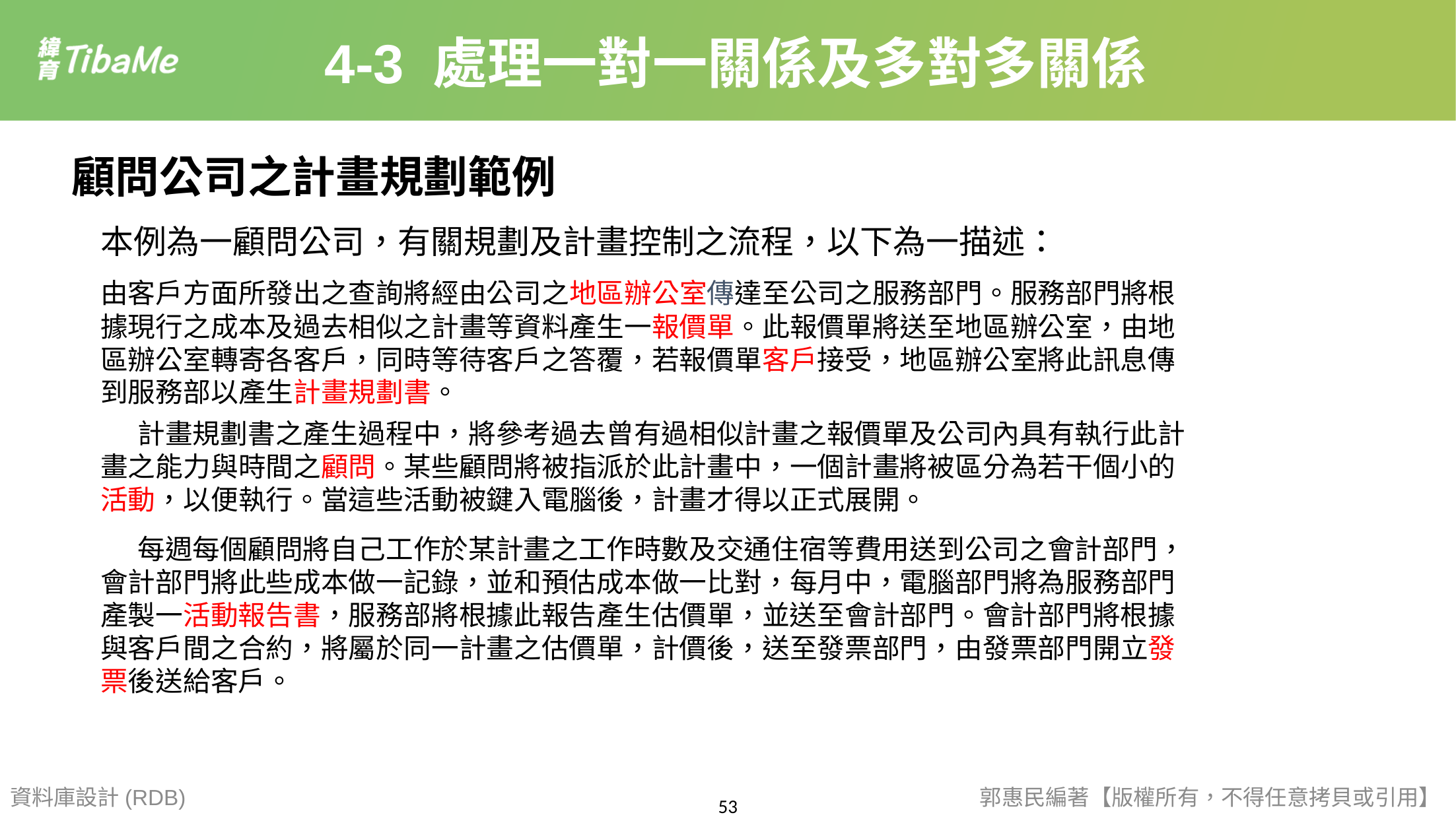

4-3 處理一對一關係及多對多關係

顧問公司之計畫規劃範例
本例為一顧問公司，有關規劃及計畫控制之流程，以下為一描述：
由客戶方面所發出之查詢將經由公司之地區辦公室傳達至公司之服務部門。服務部門將根據現行之成本及過去相似之計畫等資料產生一報價單。此報價單將送至地區辦公室，由地區辦公室轉寄各客戶，同時等待客戶之答覆，若報價單客戶接受，地區辦公室將此訊息傳到服務部以產生計畫規劃書。
     計畫規劃書之產生過程中，將參考過去曾有過相似計畫之報價單及公司內具有執行此計畫之能力與時間之顧問。某些顧問將被指派於此計畫中，一個計畫將被區分為若干個小的活動，以便執行。當這些活動被鍵入電腦後，計畫才得以正式展開。
     每週每個顧問將自己工作於某計畫之工作時數及交通住宿等費用送到公司之會計部門，會計部門將此些成本做一記錄，並和預估成本做一比對，每月中，電腦部門將為服務部門產製一活動報告書，服務部將根據此報告產生估價單，並送至會計部門。會計部門將根據與客戶間之合約，將屬於同一計畫之估價單，計價後，送至發票部門，由發票部門開立發票後送給客戶。
資料庫設計(RDB)
郭惠民編著【版權所有，不得任意拷貝或引用】